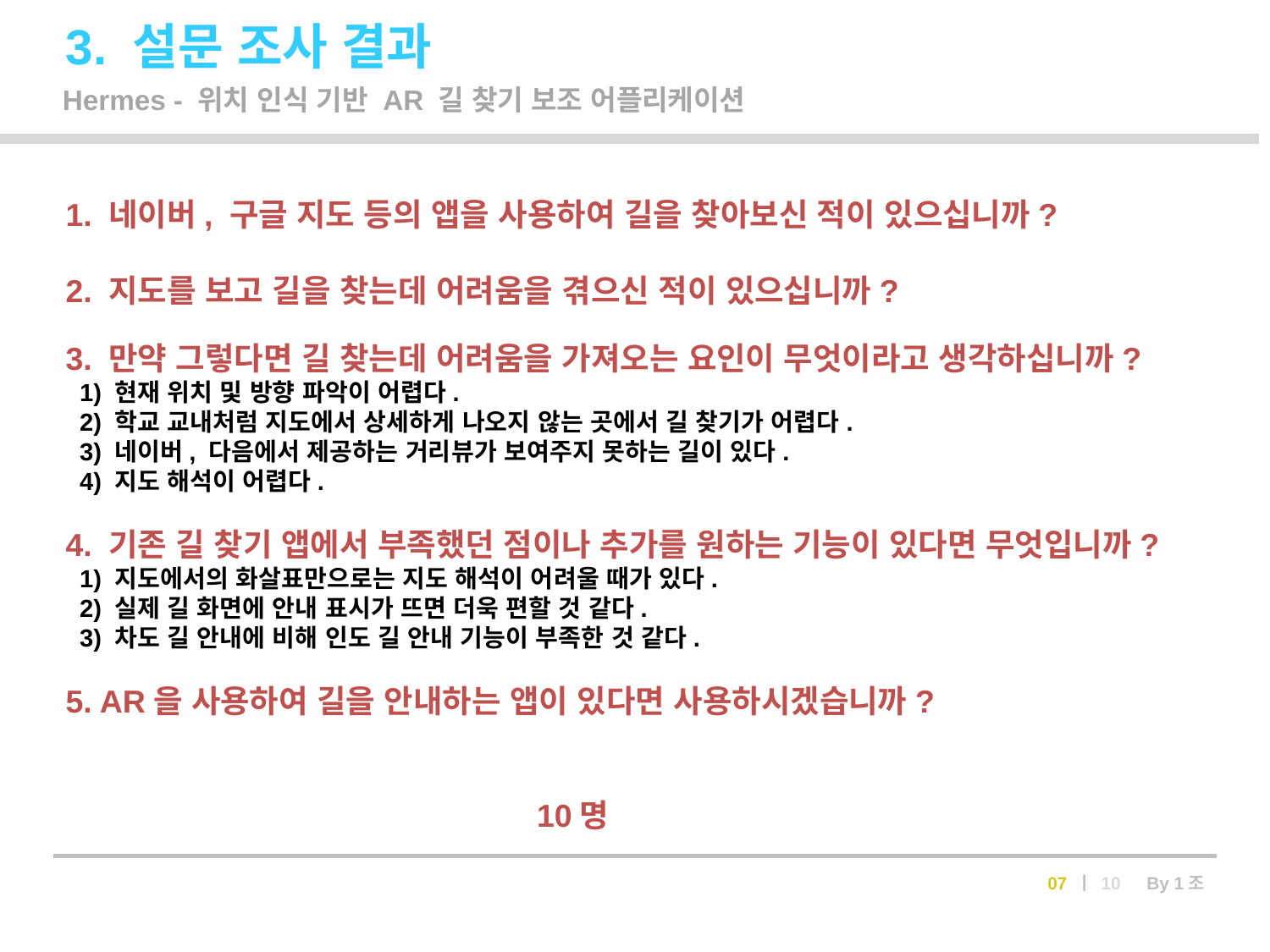

3. 설문 조사 결과
Hermes - 위치 인식 기반 AR 길 찾기 보조 어플리케이션
1. 네이버, 구글 지도 등의 앱을 사용하여 길을 찾아보신 적이 있으십니까?

2. 지도를 보고 길을 찾는데 어려움을 겪으신 적이 있으십니까?

3. 만약 그렇다면 길 찾는데 어려움을 가져오는 요인이 무엇이라고 생각하십니까?
  1) 현재 위치 및 방향 파악이 어렵다.
  2) 학교 교내처럼 지도에서 상세하게 나오지 않는 곳에서 길 찾기가 어렵다.
  3) 네이버, 다음에서 제공하는 거리뷰가 보여주지 못하는 길이 있다.
  4) 지도 해석이 어렵다.

4. 기존 길 찾기 앱에서 부족했던 점이나 추가를 원하는 기능이 있다면 무엇입니까?
  1) 지도에서의 화살표만으로는 지도 해석이 어려울 때가 있다.
  2) 실제 길 화면에 안내 표시가 뜨면 더욱 편할 것 같다.
  3) 차도 길 안내에 비해 인도 길 안내 기능이 부족한 것 같다.

5. AR을 사용하여 길을 안내하는 앱이 있다면 사용하시겠습니까?

                                                     10명

07 ㅣ 10　By 1조